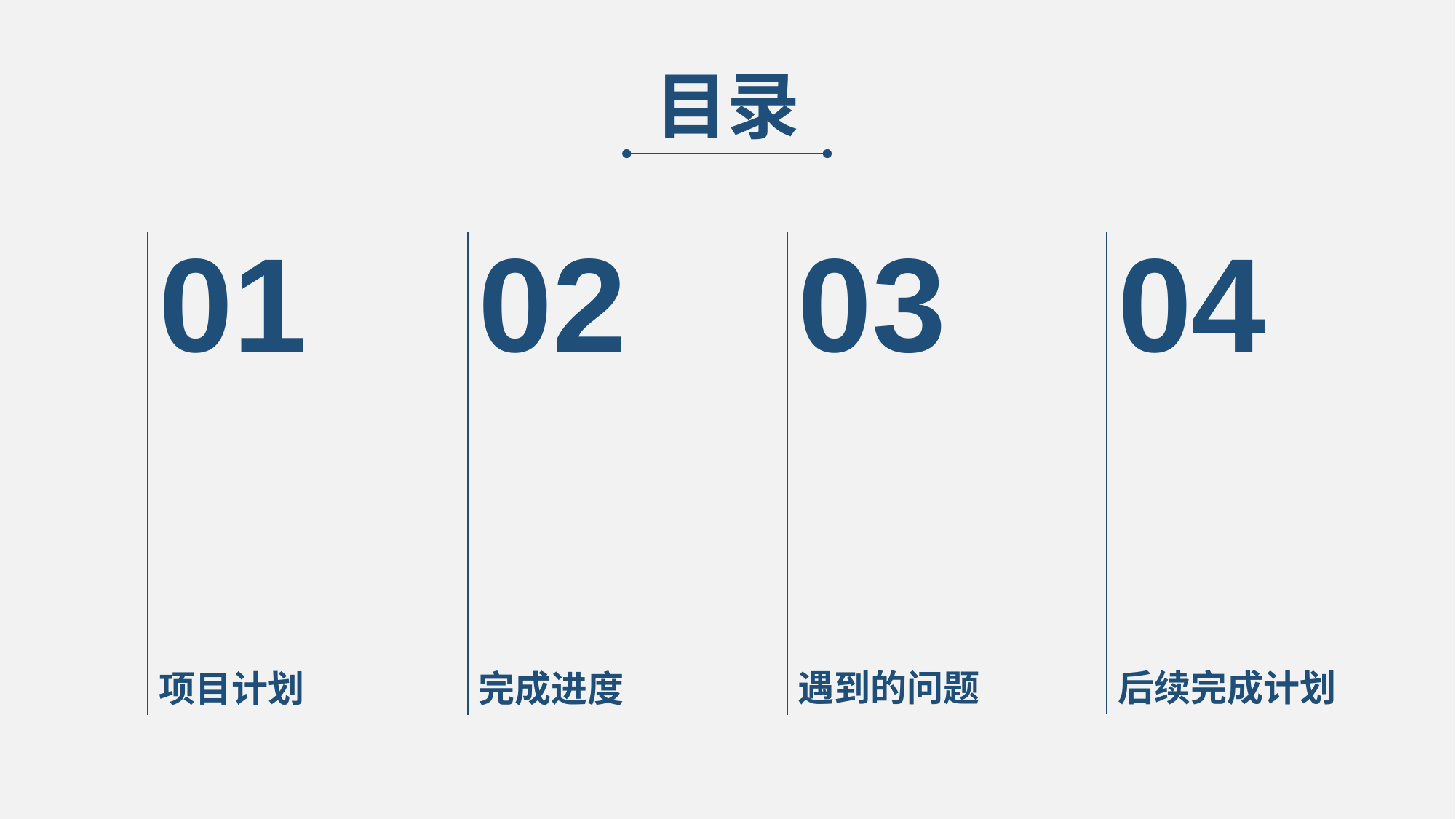

目录
01
02
03
04
后续完成计划
遇到的问题
完成进度
项目计划